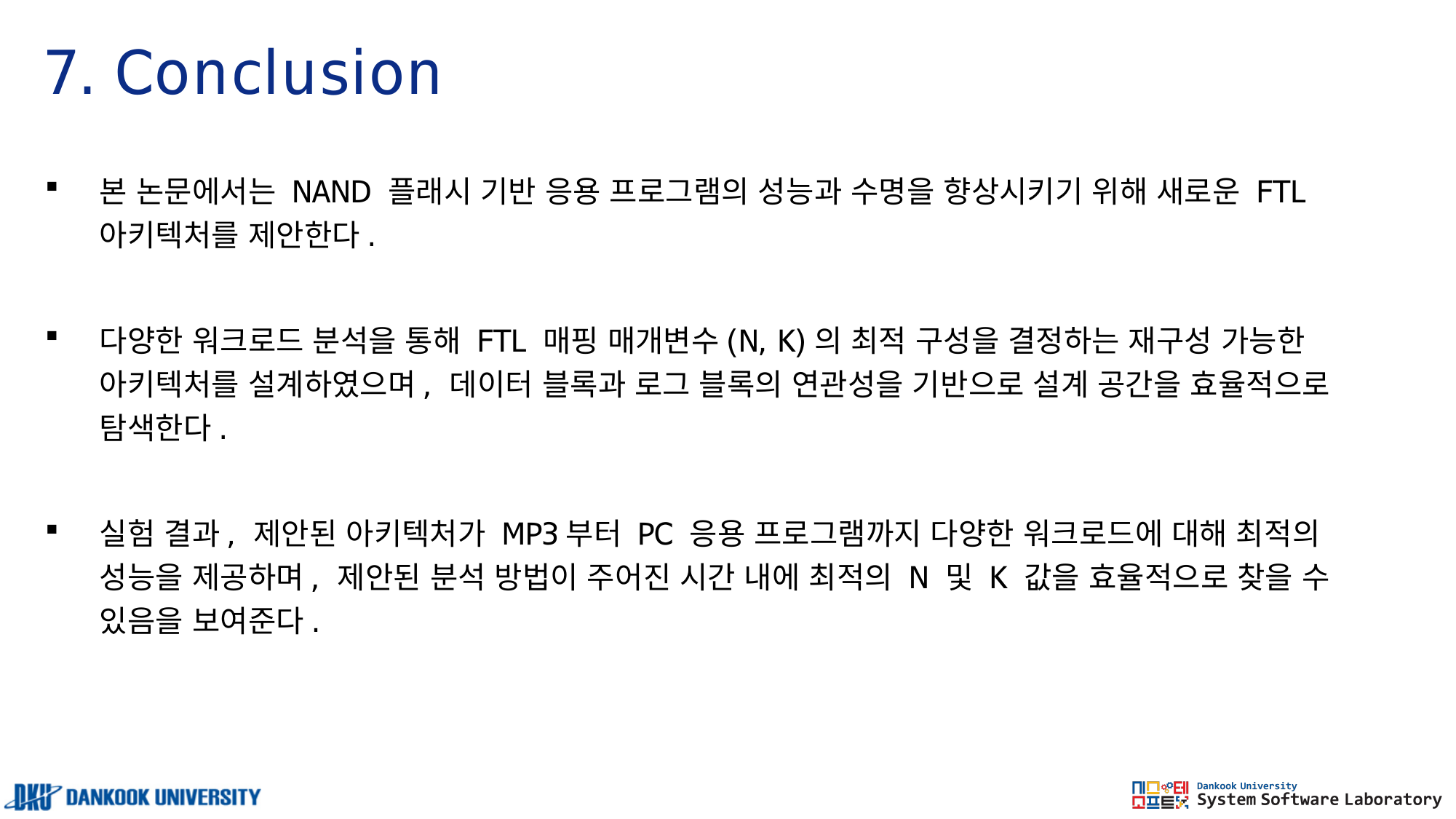

# 7. Conclusion
본 논문에서는 NAND 플래시 기반 응용 프로그램의 성능과 수명을 향상시키기 위해 새로운 FTL  아키텍처를 제안한다.

다양한 워크로드 분석을 통해 FTL 매핑 매개변수(N, K)의 최적 구성을 결정하는 재구성 가능한 아키텍처를 설계하였으며, 데이터 블록과 로그 블록의 연관성을 기반으로 설계 공간을 효율적으로 탐색한다.

실험 결과, 제안된 아키텍처가 MP3부터 PC 응용 프로그램까지 다양한 워크로드에 대해 최적의 성능을 제공하며, 제안된 분석 방법이 주어진 시간 내에 최적의 N 및 K 값을 효율적으로 찾을 수 있음을 보여준다.